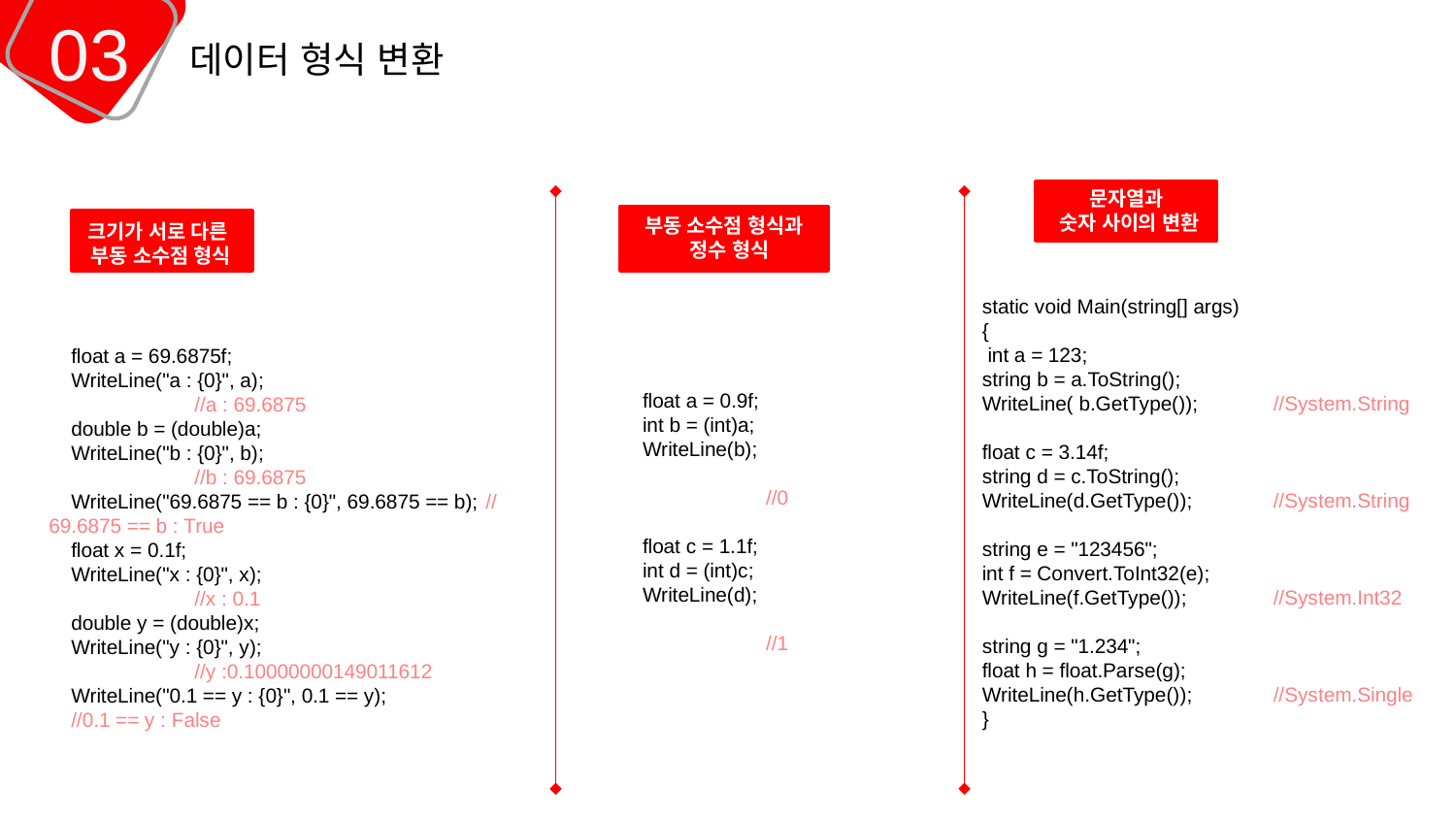

03
데이터 형식 변환
문자열과
숫자 사이의 변환

부동 소수점 형식과
 정수 형식

크기가 서로 다른
부동 소수점 형식
static void Main(string[] args)
{
 int a = 123;
string b = a.ToString();
WriteLine( b.GetType());	//System.String

float c = 3.14f;
string d = c.ToString();
WriteLine(d.GetType());	//System.String

string e = "123456";
int f = Convert.ToInt32(e);
WriteLine(f.GetType());	//System.Int32

string g = "1.234";
float h = float.Parse(g);
WriteLine(h.GetType());	//System.Single
}
    float a = 69.6875f;
    WriteLine("a : {0}", a);
	//a : 69.6875
    double b = (double)a;
    WriteLine("b : {0}", b);
	//b : 69.6875
    WriteLine("69.6875 == b : {0}", 69.6875 == b);	//69.6875 == b : True
    float x = 0.1f;
    WriteLine("x : {0}", x);
	//x : 0.1
    double y = (double)x;
    WriteLine("y : {0}", y);
	//y :0.10000000149011612
    WriteLine("0.1 == y : {0}", 0.1 == y);
    //0.1 == y : False
    float a = 0.9f;
    int b = (int)a;
    WriteLine(b);			//0

    float c = 1.1f;
    int d = (int)c;
    WriteLine(d);			//1